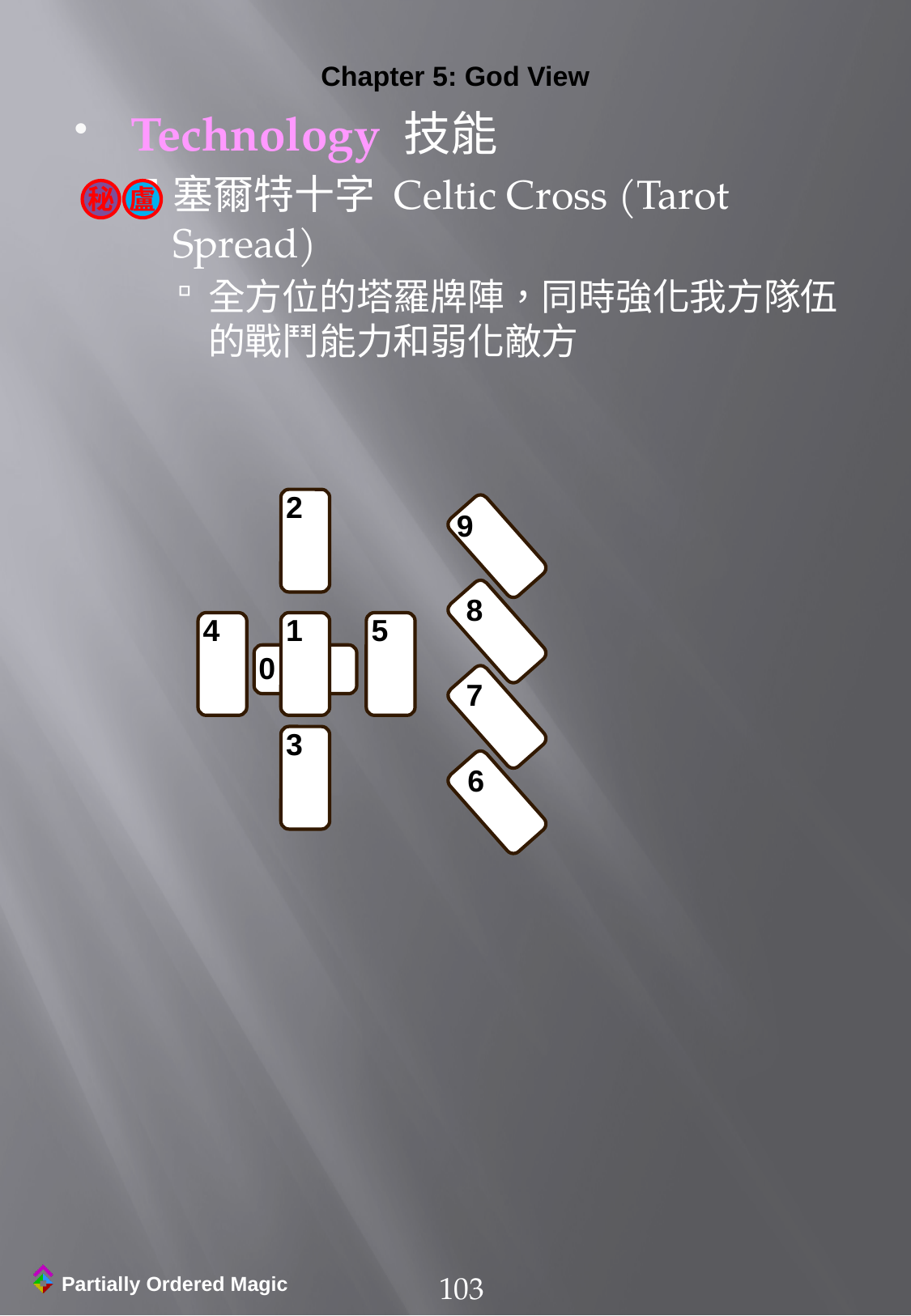

# Chapter 5: God View
Technology 技能
塞爾特十字 Celtic Cross (Tarot Spread)
全方位的塔羅牌陣，同時強化我方隊伍的戰鬥能力和弱化敵方

秘

盧

2

9

8
4

1

5

0

7
3

6